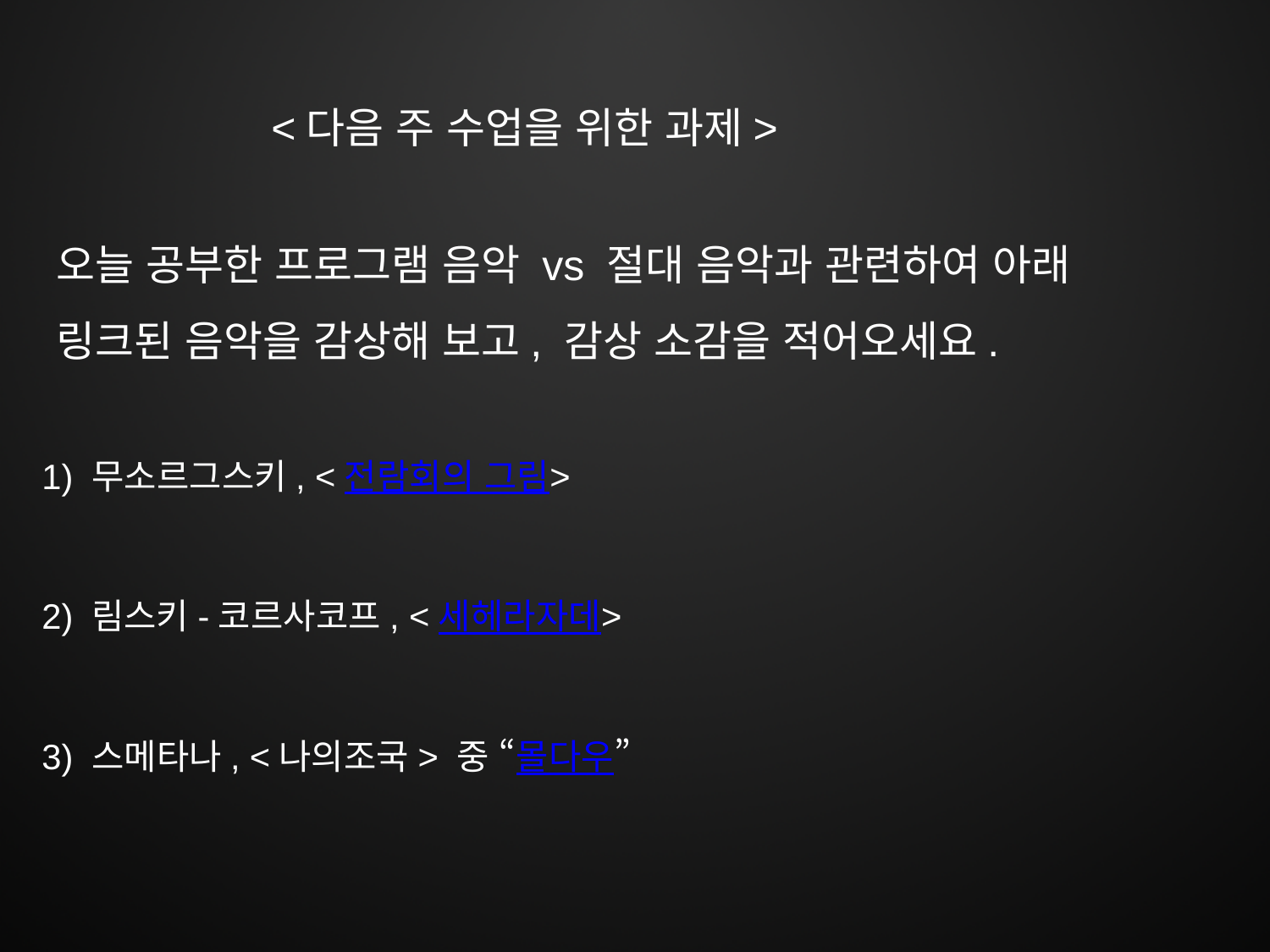

<다음 주 수업을 위한 과제>

  오늘 공부한 프로그램 음악 vs 절대 음악과 관련하여 아래
  링크된 음악을 감상해 보고, 감상 소감을 적어오세요.

  1) 무소르그스키, <전람회의 그림>

  2) 림스키-코르사코프, <세헤라자데>

  3) 스메타나, <나의조국> 중 “몰다우”